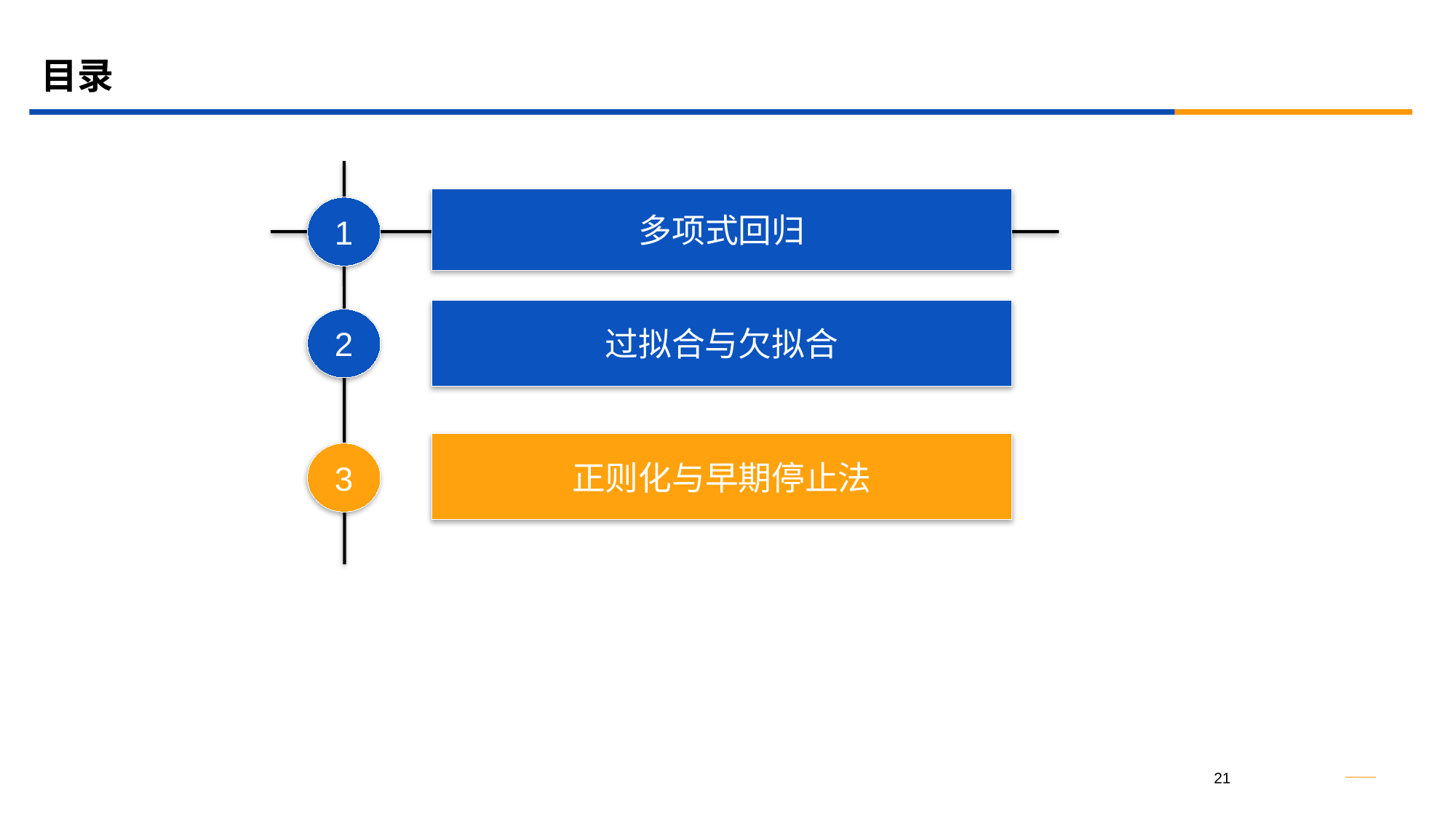

# 目录
多项式回归
1

过拟合与欠拟合
2
正则化与早期停止法
3